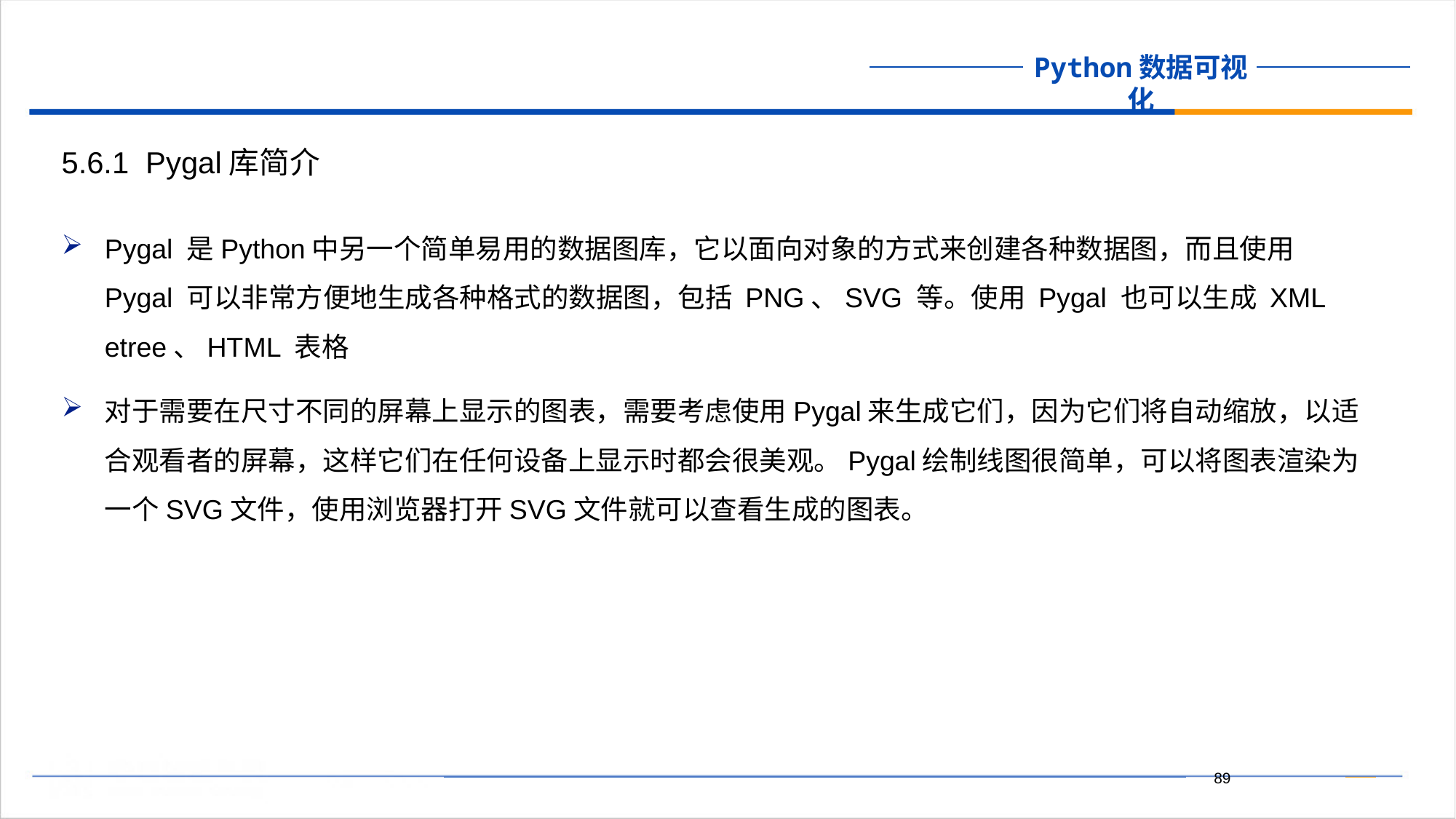

5.6.1  Pygal库简介
Pygal 是Python中另一个简单易用的数据图库，它以面向对象的方式来创建各种数据图，而且使用 Pygal 可以非常方便地生成各种格式的数据图，包括 PNG、SVG 等。使用 Pygal 也可以生成 XML etree、HTML 表格
对于需要在尺寸不同的屏幕上显示的图表，需要考虑使用Pygal来生成它们，因为它们将自动缩放，以适合观看者的屏幕，这样它们在任何设备上显示时都会很美观。Pygal绘制线图很简单，可以将图表渲染为一个SVG文件，使用浏览器打开SVG文件就可以查看生成的图表。